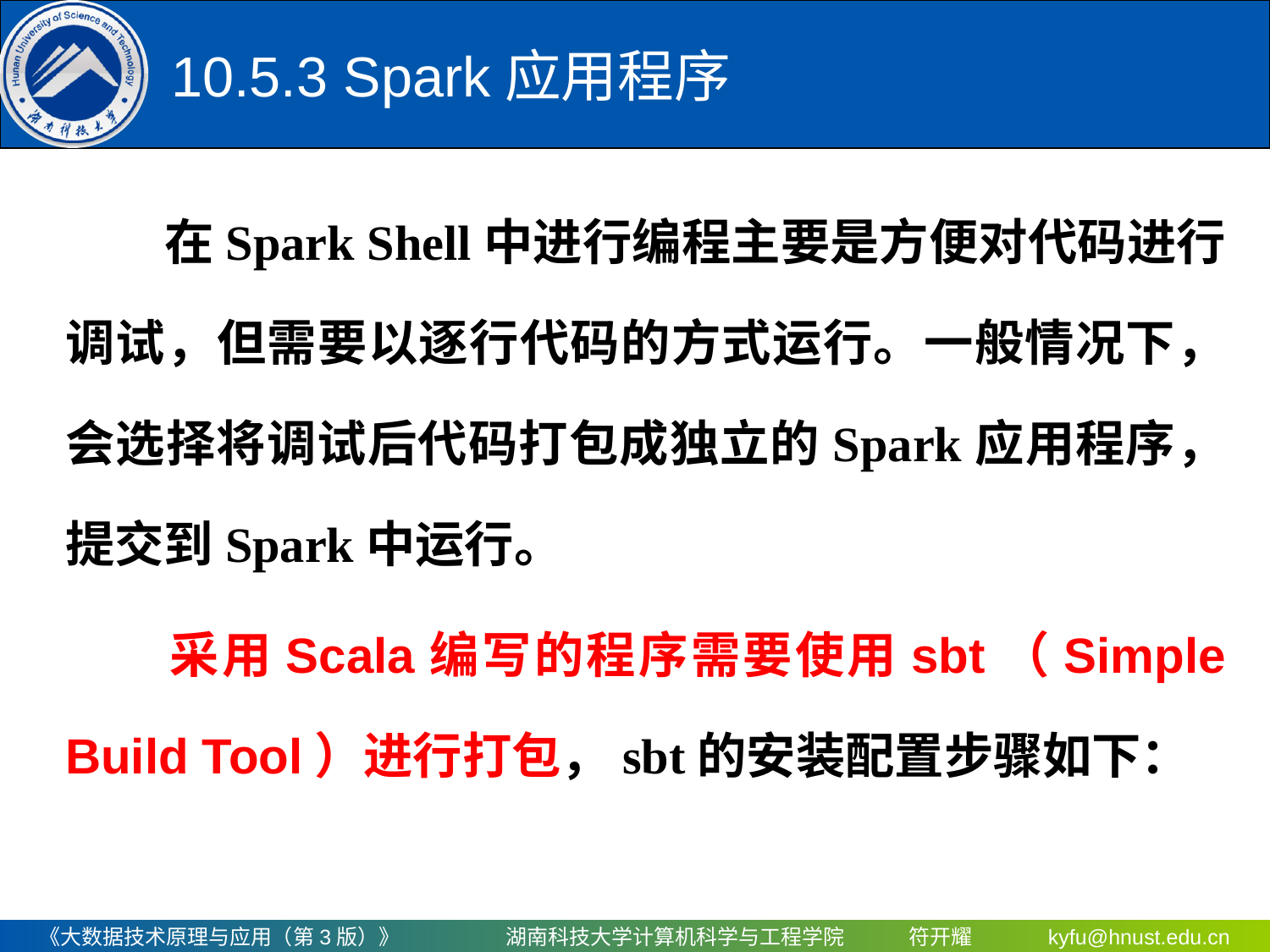

# 10.5.3 Spark应用程序
　　在Spark Shell中进行编程主要是方便对代码进行调试，但需要以逐行代码的方式运行。一般情况下，会选择将调试后代码打包成独立的Spark应用程序，提交到Spark中运行。
　　采用Scala编写的程序需要使用sbt（Simple Build Tool）进行打包，sbt的安装配置步骤如下：